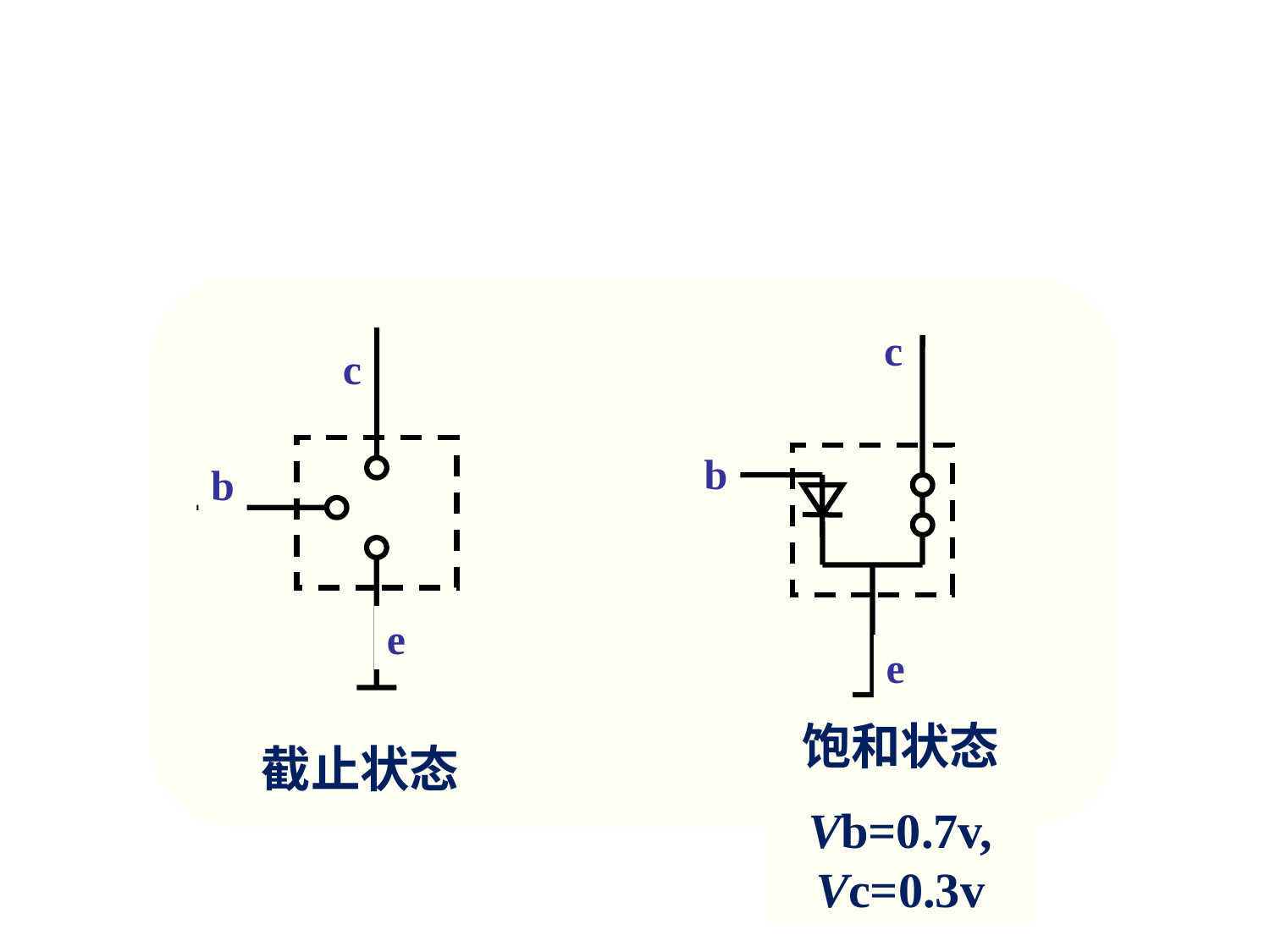

c

c
b

b

e
e

饱和状态
Vb=0.7v, Vc=0.3v
截止状态